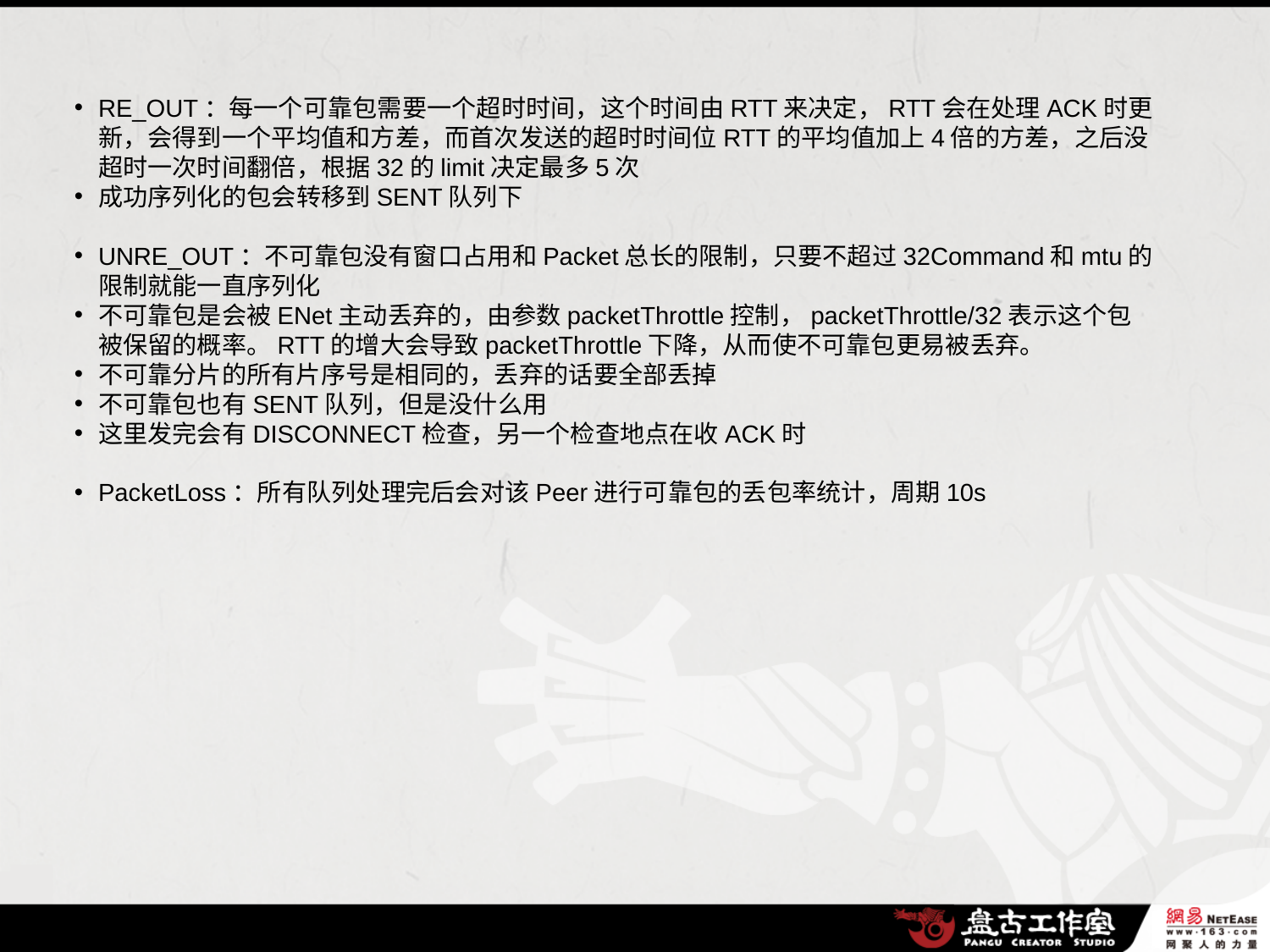

RE_OUT：每一个可靠包需要一个超时时间，这个时间由RTT来决定，RTT会在处理ACK时更新，会得到一个平均值和方差，而首次发送的超时时间位RTT的平均值加上4倍的方差，之后没超时一次时间翻倍，根据32的limit决定最多5次
成功序列化的包会转移到SENT队列下

UNRE_OUT：不可靠包没有窗口占用和Packet总长的限制，只要不超过32Command和mtu的限制就能一直序列化
不可靠包是会被ENet主动丢弃的，由参数packetThrottle控制，packetThrottle/32表示这个包被保留的概率。RTT的增大会导致packetThrottle下降，从而使不可靠包更易被丢弃。
不可靠分片的所有片序号是相同的，丢弃的话要全部丢掉
不可靠包也有SENT队列，但是没什么用
这里发完会有DISCONNECT检查，另一个检查地点在收ACK时

PacketLoss：所有队列处理完后会对该Peer进行可靠包的丢包率统计，周期10s